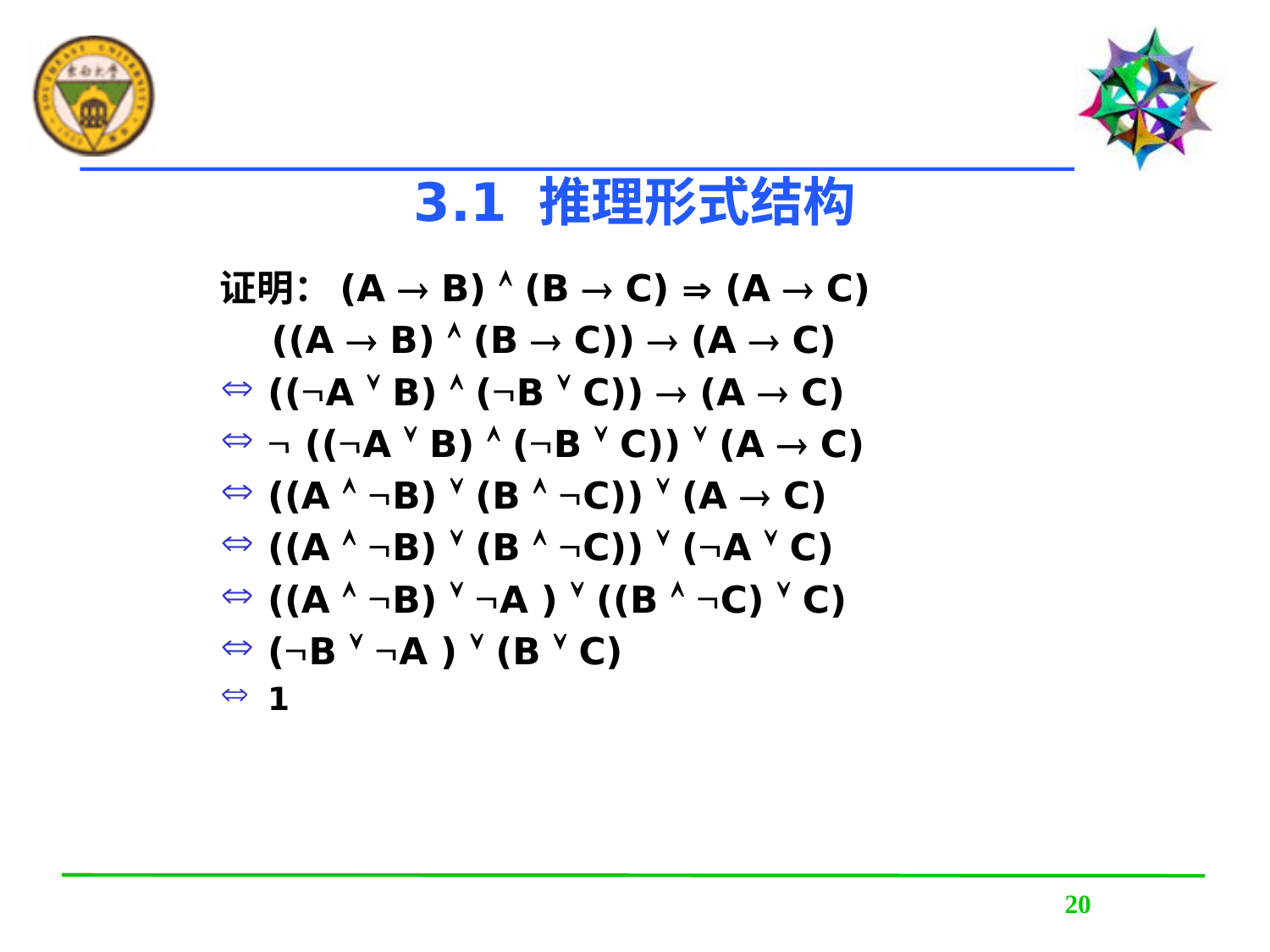

3.1 推理形式结构
证明：(A → B) ∧ (B → C) ⇒ (A → C)
    ((A → B) ∧ (B → C)) → (A → C)
((¬A ∨ B) ∧ (¬B ∨ C)) → (A → C)
¬ ((¬A ∨ B) ∧ (¬B ∨ C)) ∨ (A → C)
((A ∧ ¬B) ∨ (B ∧ ¬C)) ∨ (A → C)
((A ∧ ¬B) ∨ (B ∧ ¬C)) ∨ (¬A ∨ C)
((A ∧ ¬B) ∨ ¬A ) ∨ ((B ∧ ¬C) ∨ C)
(¬B ∨ ¬A ) ∨ (B ∨ C)
1